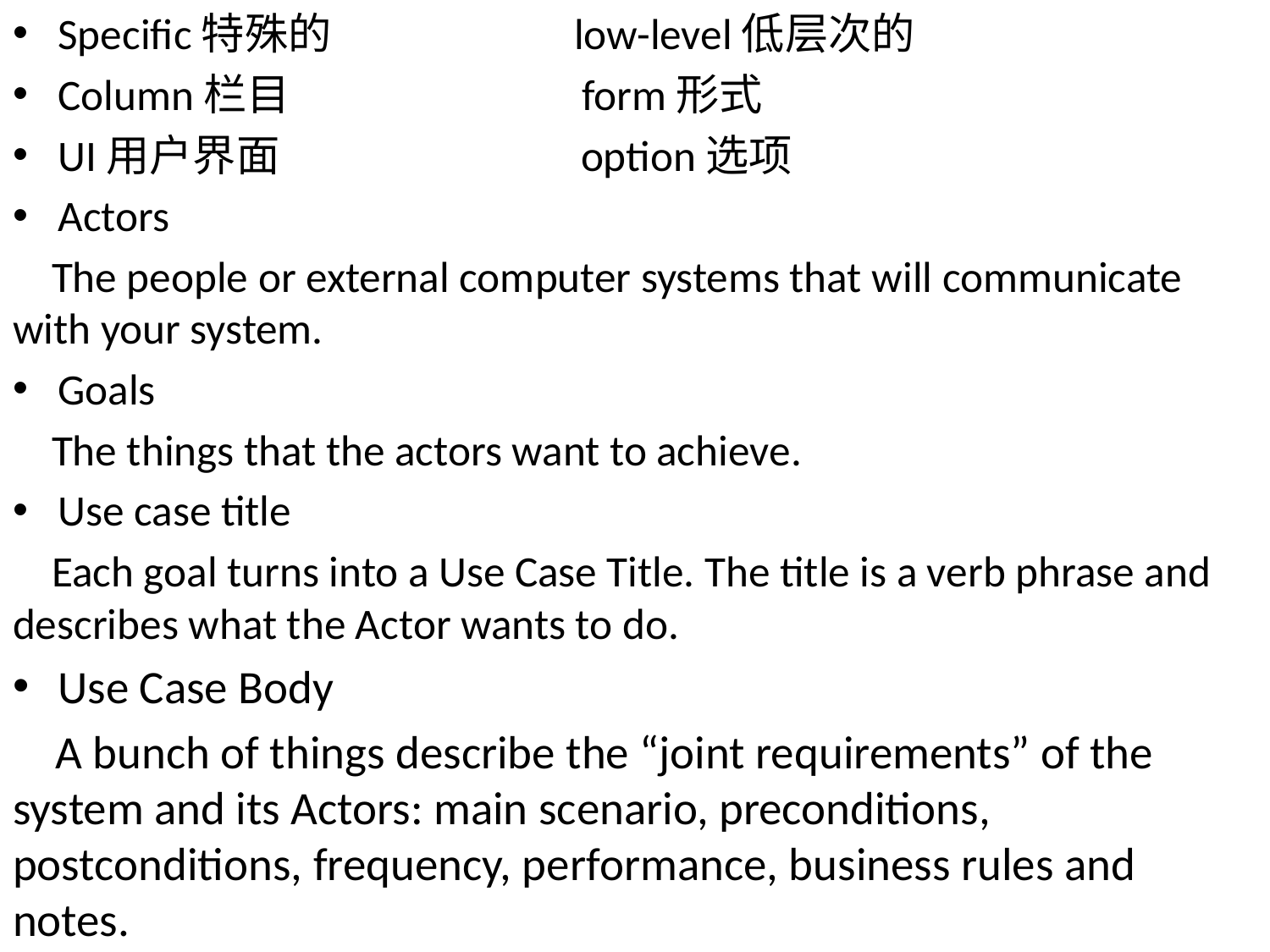

Specific特殊的                        low-level低层次的
Column栏目                             form形式
UI用户界面                              option选项
Actors
    The people or external computer systems that will communicate with your system.
Goals
    The things that the actors want to achieve.
Use case title
    Each goal turns into a Use Case Title. The title is a verb phrase and describes what the Actor wants to do.
Use Case Body
    A bunch of things describe the “joint requirements” of the system and its Actors: main scenario, preconditions, postconditions, frequency, performance, business rules and notes.